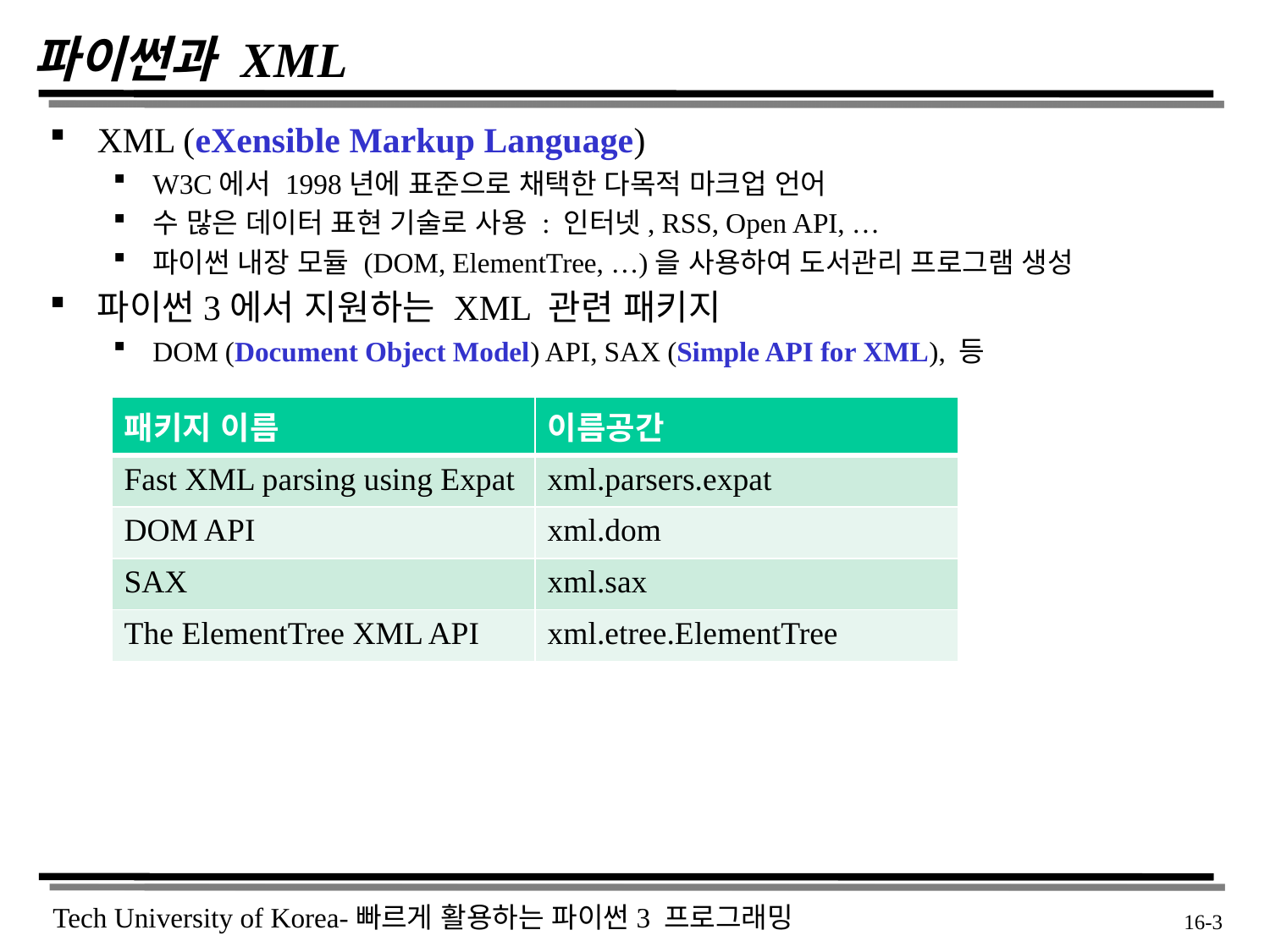

# 파이썬과 XML
XML (eXensible Markup Language)
W3C에서 1998년에 표준으로 채택한 다목적 마크업 언어
수 많은 데이터 표현 기술로 사용 : 인터넷, RSS, Open API, …
파이썬 내장 모듈 (DOM, ElementTree, …)을 사용하여 도서관리 프로그램 생성
파이썬3에서 지원하는 XML 관련 패키지
DOM (Document Object Model) API, SAX (Simple API for XML), 등

| 패키지 이름 | 이름공간 |
| --- | --- |
| Fast XML parsing using Expat | xml.parsers.expat |
| DOM API | xml.dom |
| SAX | xml.sax |
| The ElementTree XML API | xml.etree.ElementTree |
 16-3